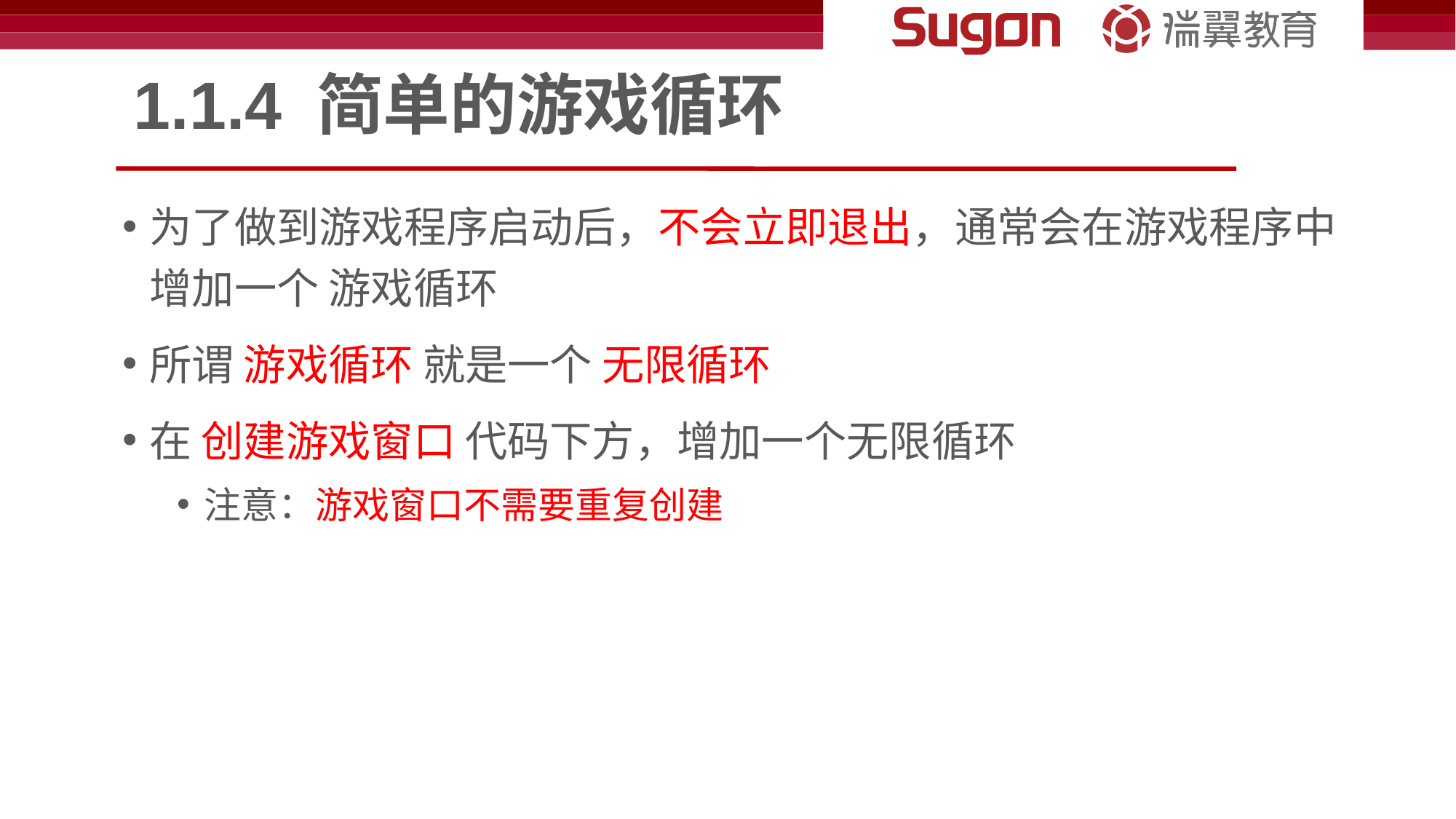

# 1.1.4 简单的游戏循环
为了做到游戏程序启动后，不会立即退出，通常会在游戏程序中增加一个 游戏循环
所谓 游戏循环 就是一个 无限循环
在 创建游戏窗口 代码下方，增加一个无限循环
注意：游戏窗口不需要重复创建